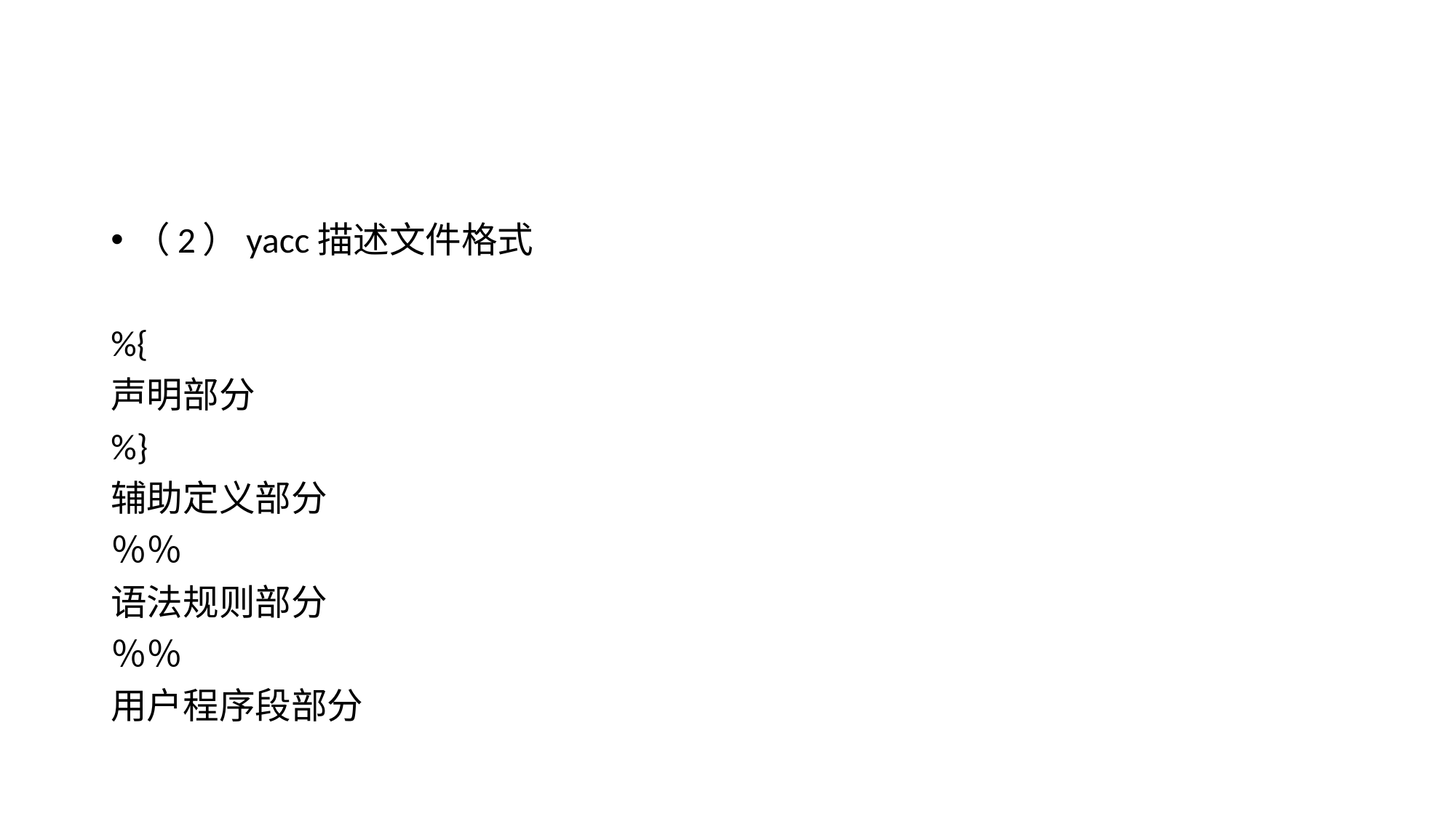

#
（2）yacc描述文件格式

%{
声明部分
%}
辅助定义部分
％％
语法规则部分
％％
用户程序段部分